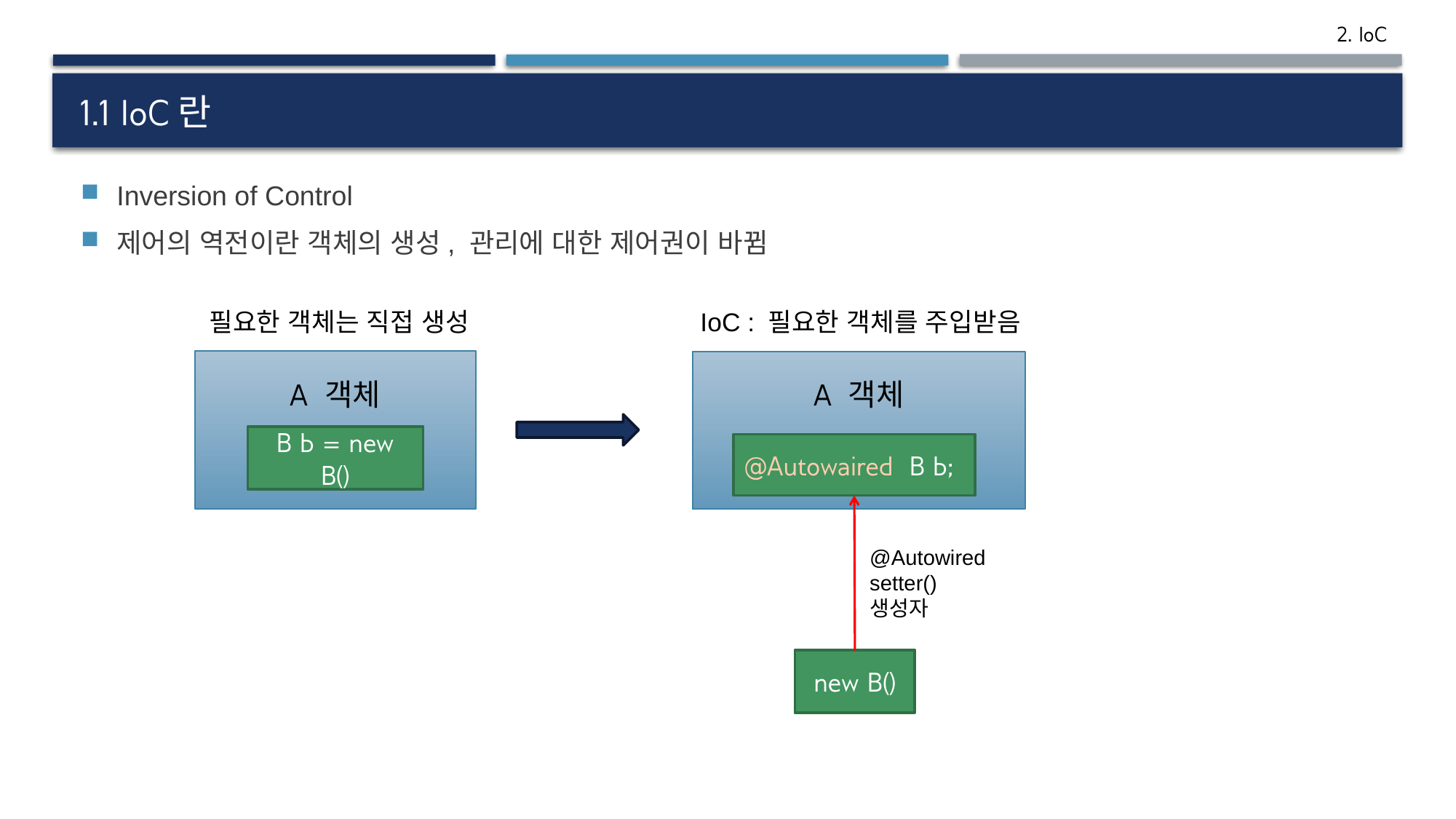

# 1.1 IoC란
Inversion of Control
제어의 역전이란 객체의 생성, 관리에 대한 제어권이 바뀜
필요한 객체는 직접 생성
IoC : 필요한 객체를 주입받음
A 객체

A 객체

B b = new B()
@Autowaired  B b;
@Autowired
setter()
생성자
new B()